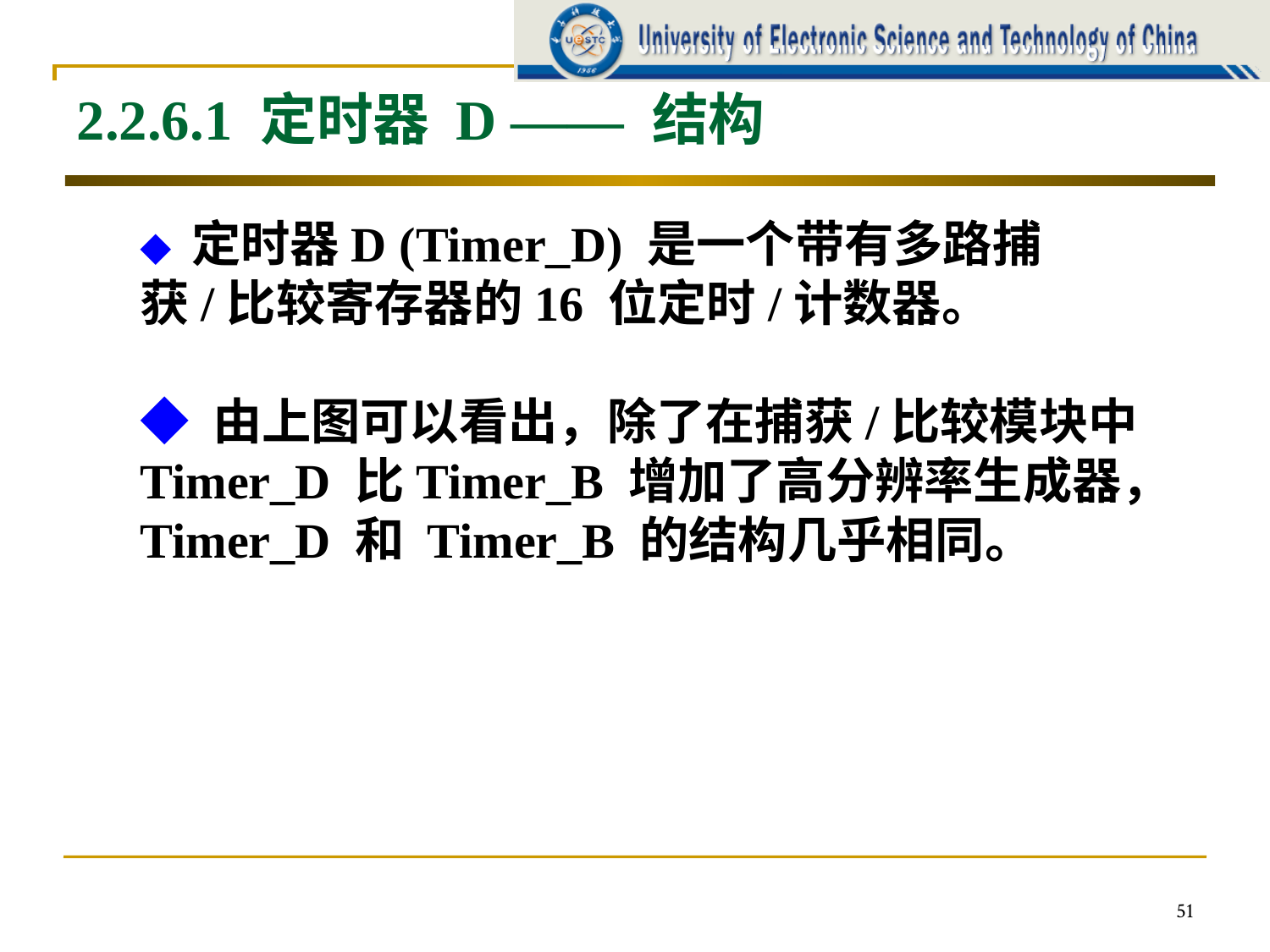

2.2.6.1 定时器 D —— 结构
◆ 定时器D (Timer_D) 是一个带有多路捕获/比较寄存器的16 位定时/计数器。

◆ 由上图可以看出，除了在捕获/比较模块中 Timer_D 比Timer_B 增加了高分辨率生成器，Timer_D 和 Timer_B 的结构几乎相同。
51